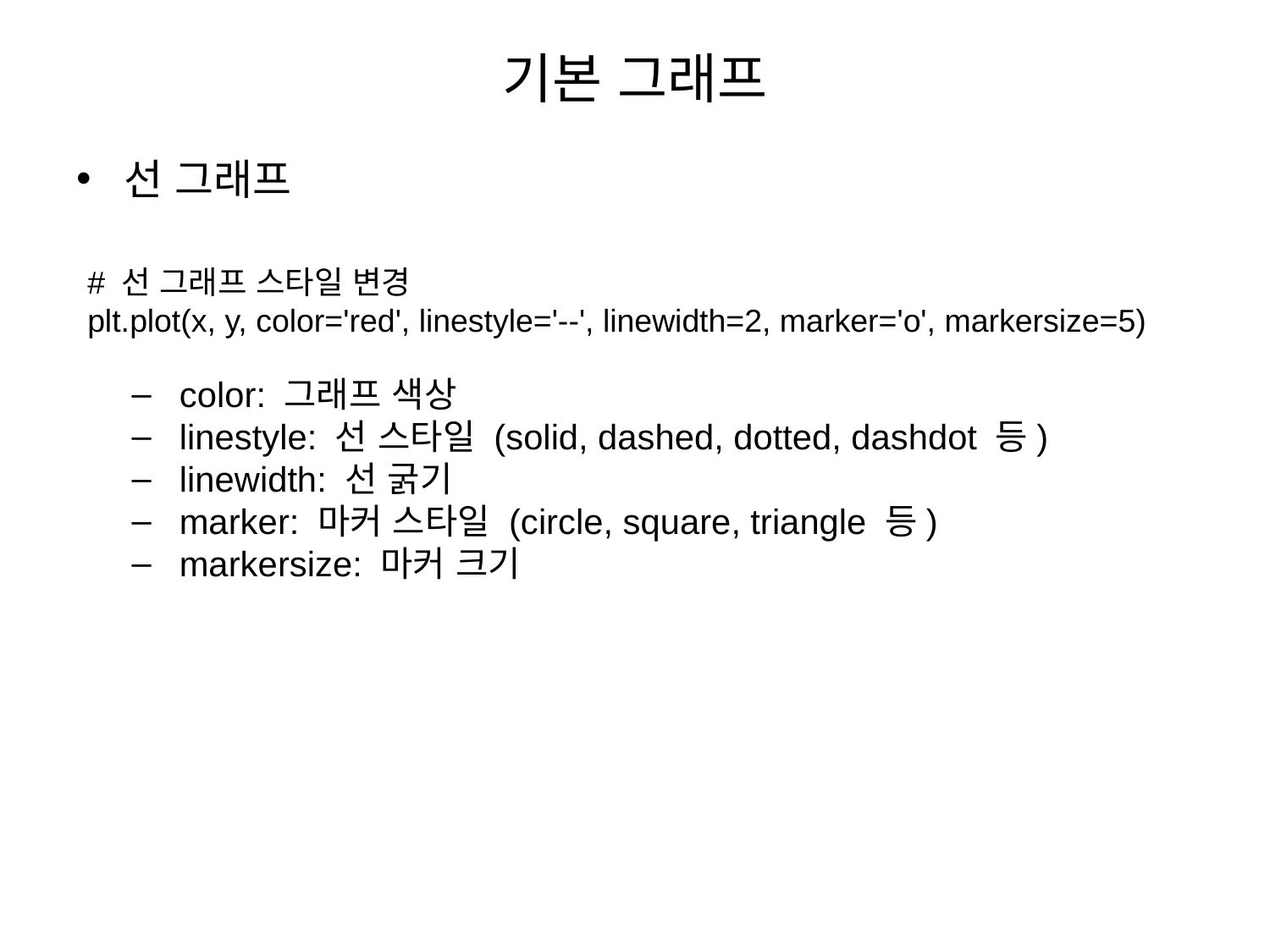

# 기본 그래프
선 그래프

color: 그래프 색상
linestyle: 선 스타일 (solid, dashed, dotted, dashdot 등)
linewidth: 선 굵기
marker: 마커 스타일 (circle, square, triangle 등)
markersize: 마커 크기

# 선 그래프 스타일 변경
plt.plot(x, y, color='red', linestyle='--', linewidth=2, marker='o', markersize=5)